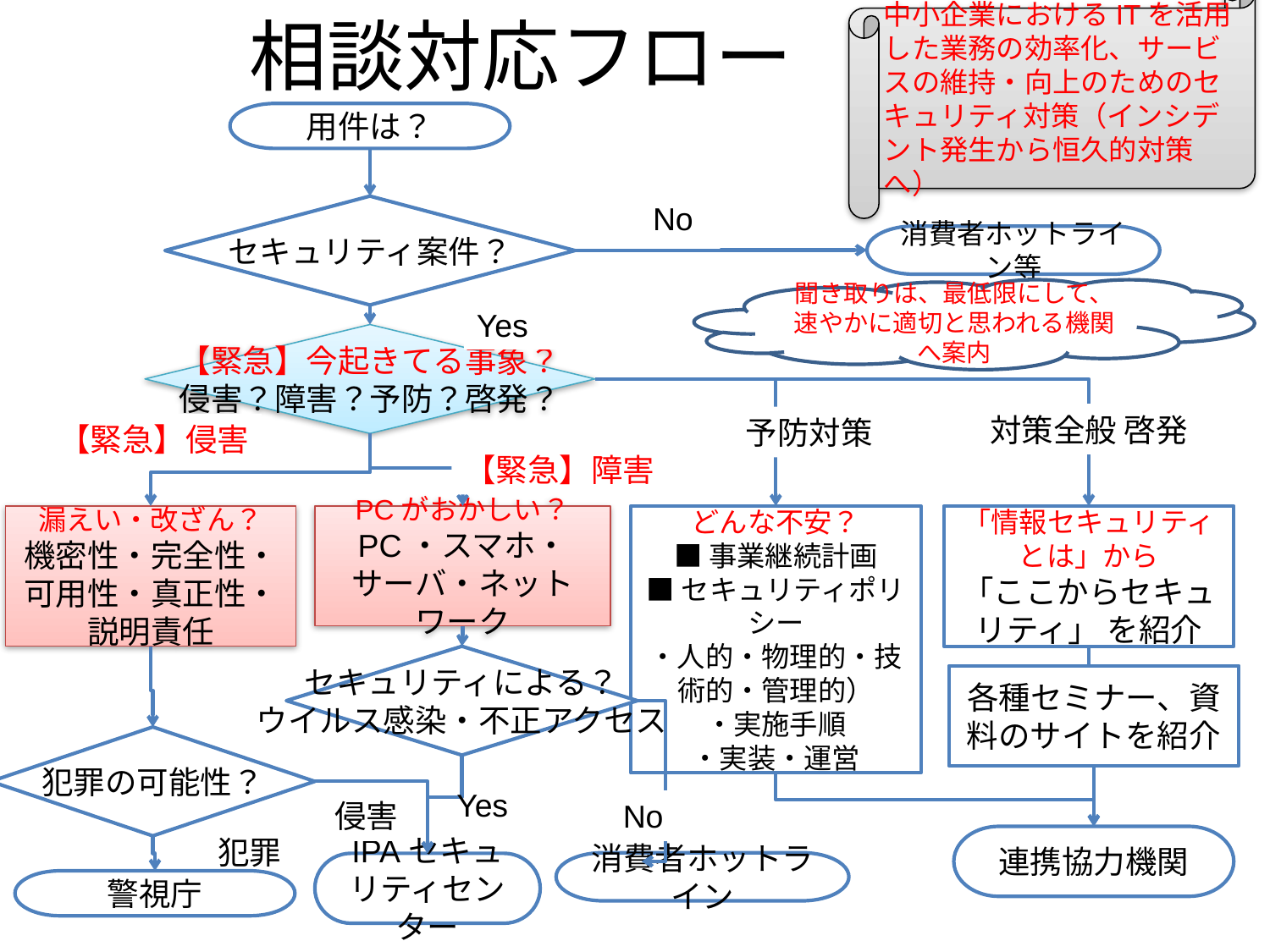

# 相談対応フロー
中小企業におけるITを活用した業務の効率化、サービスの維持・向上のためのセキュリティ対策（インシデント発生から恒久的対策へ）
用件は？
No
セキュリティ案件？
消費者ホットライン等
聞き取りは、最低限にして、速やかに適切と思われる機関へ案内
Yes
【緊急】今起きてる事象？
侵害？障害？予防？啓発？
対策全般 啓発
予防対策
【緊急】侵害
【緊急】障害
漏えい・改ざん？
機密性・完全性・可用性・真正性・説明責任
PCがおかしい？
PC・スマホ・サーバ・ネットワーク
「情報セキュリティとは」から
「ここからセキュリティ」 を紹介
どんな不安？
■事業継続計画
■セキュリティポリシー
・人的・物理的・技術的・管理的）
・実施手順
・実装・運営
セキュリティによる？
ウイルス感染・不正アクセス
各種セミナー、資料のサイトを紹介
犯罪の可能性？
Yes
侵害
No
犯罪
連携協力機関
消費者ホットライン
IPAセキュリティセンター
警視庁